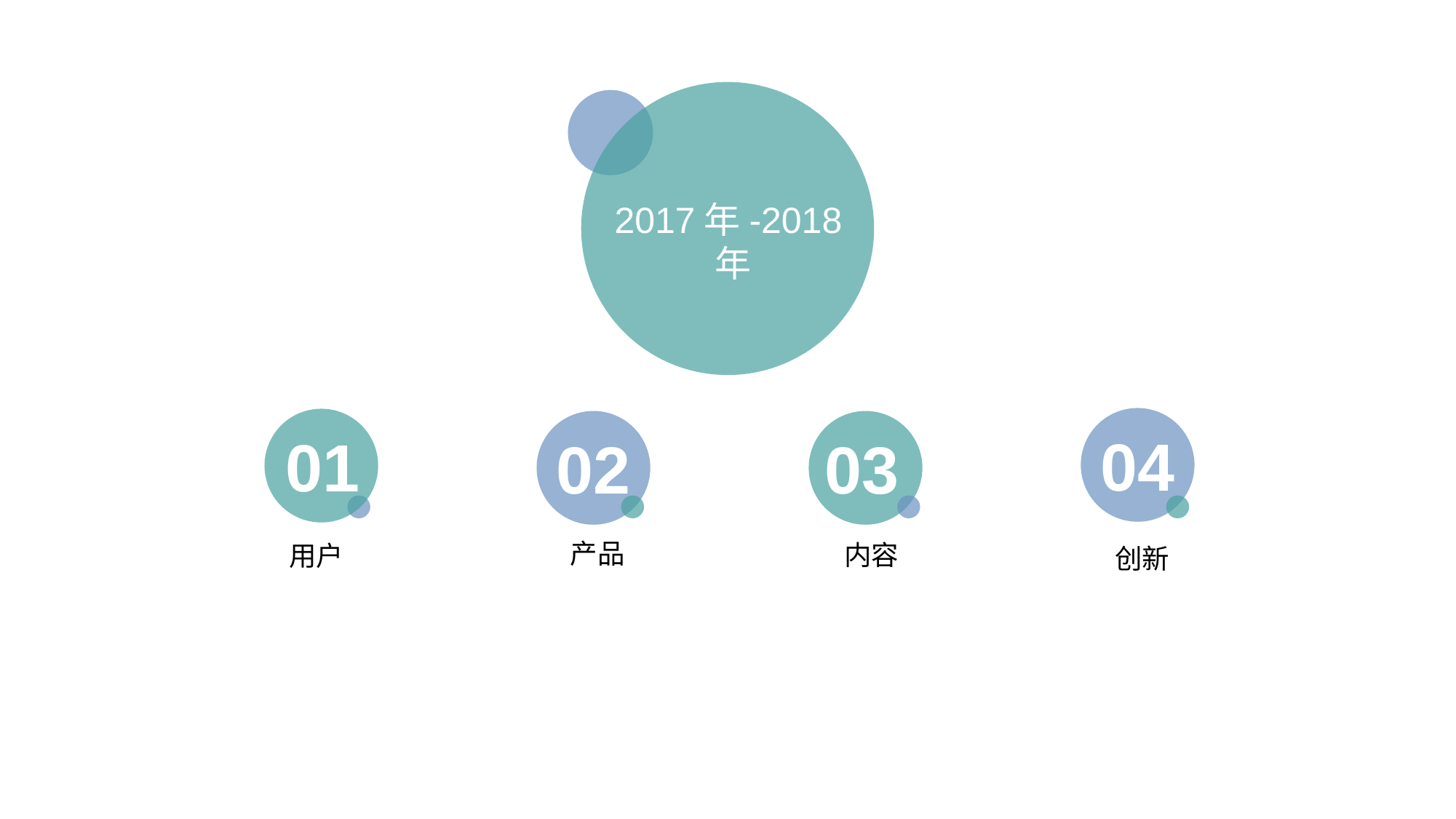

2017年-2018年

04
01
02
03

产品
内容
用户
创新